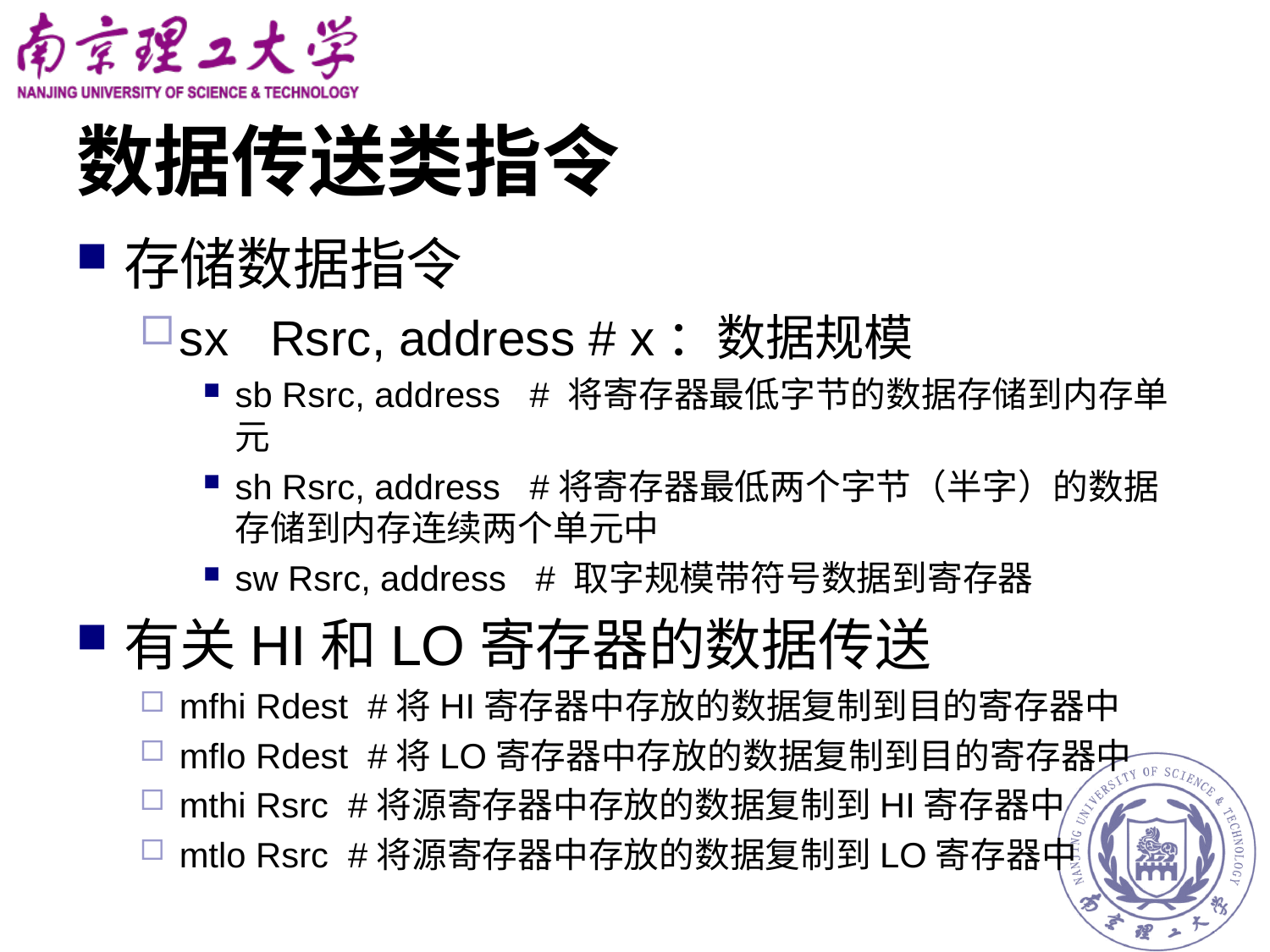

# 数据传送类指令
存储数据指令
sx   Rsrc, address # x：数据规模
sb Rsrc, address   # 将寄存器最低字节的数据存储到内存单元
sh Rsrc, address   #将寄存器最低两个字节（半字）的数据存储到内存连续两个单元中
sw Rsrc, address   # 取字规模带符号数据到寄存器
有关HI和LO寄存器的数据传送
mfhi Rdest  #将HI寄存器中存放的数据复制到目的寄存器中
mflo Rdest  #将LO寄存器中存放的数据复制到目的寄存器中
mthi Rsrc  #将源寄存器中存放的数据复制到HI寄存器中
mtlo Rsrc  #将源寄存器中存放的数据复制到LO寄存器中